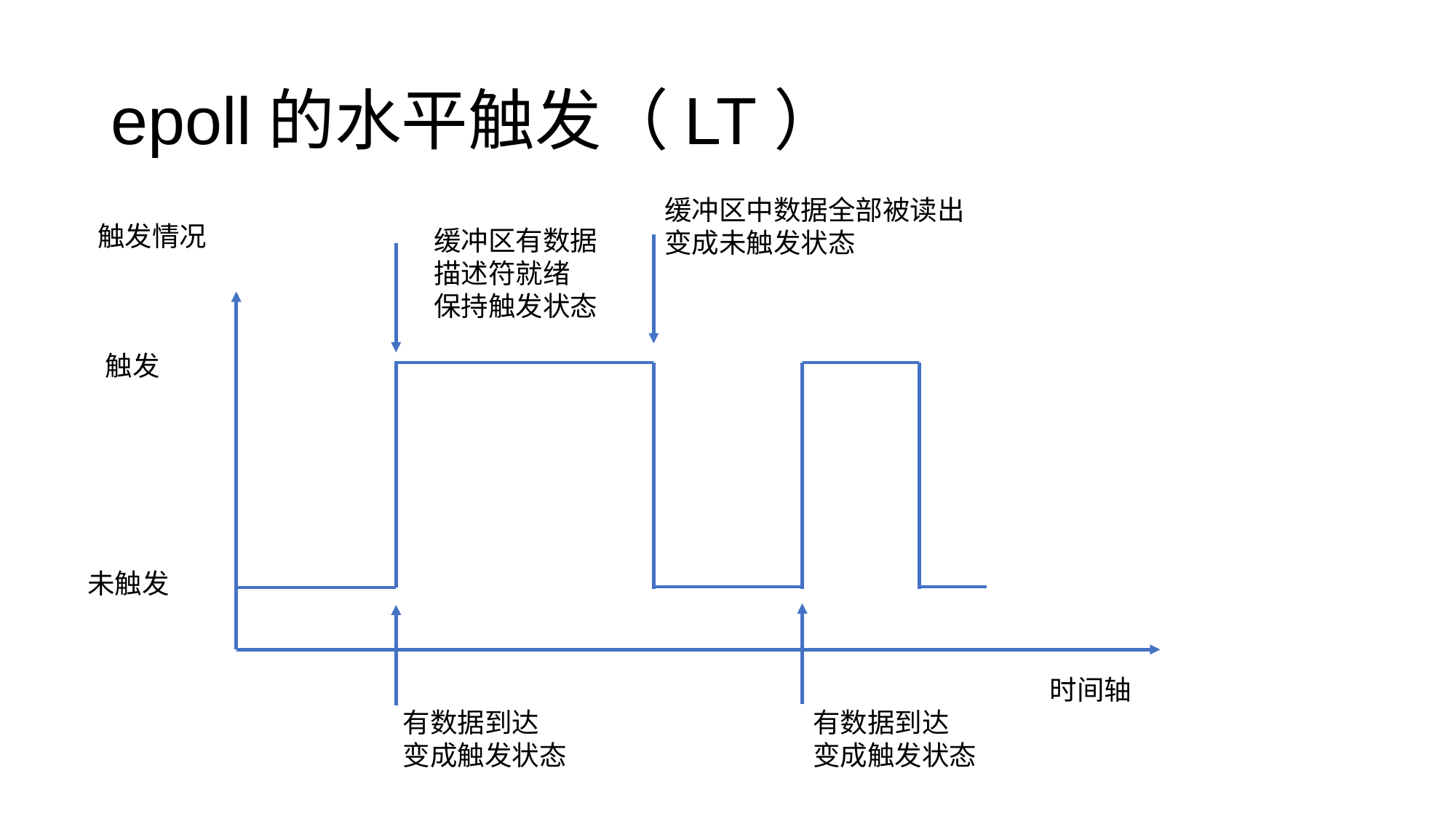

# epoll的水平触发（LT）
缓冲区中数据全部被读出
变成未触发状态

触发情况
缓冲区有数据
描述符就绪
保持触发状态

触发
未触发
时间轴
有数据到达
变成触发状态
有数据到达
变成触发状态